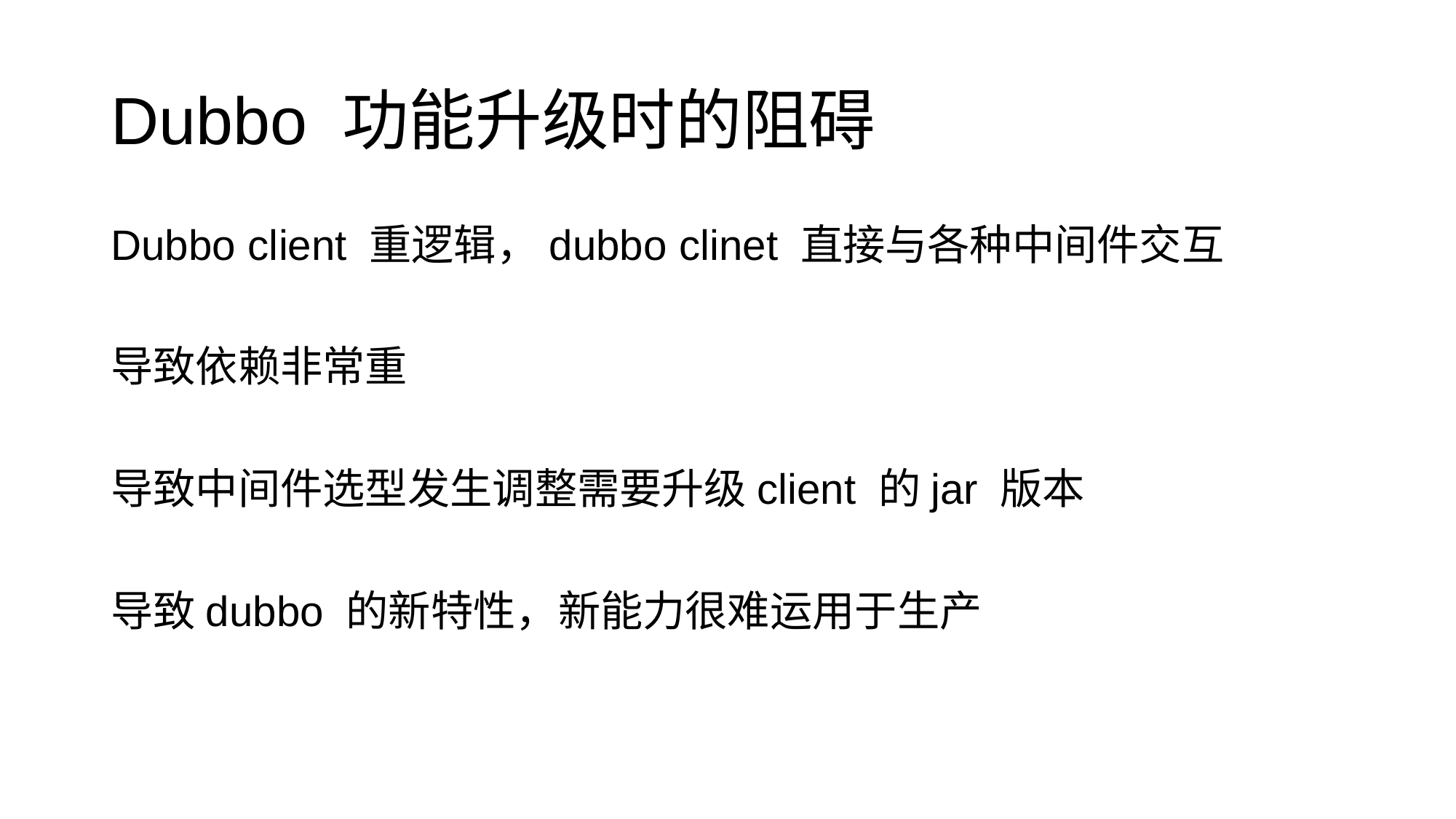

# Dubbo 功能升级时的阻碍
Dubbo client 重逻辑，dubbo clinet 直接与各种中间件交互

导致依赖非常重

导致中间件选型发生调整需要升级client 的jar 版本

导致dubbo 的新特性，新能力很难运用于生产